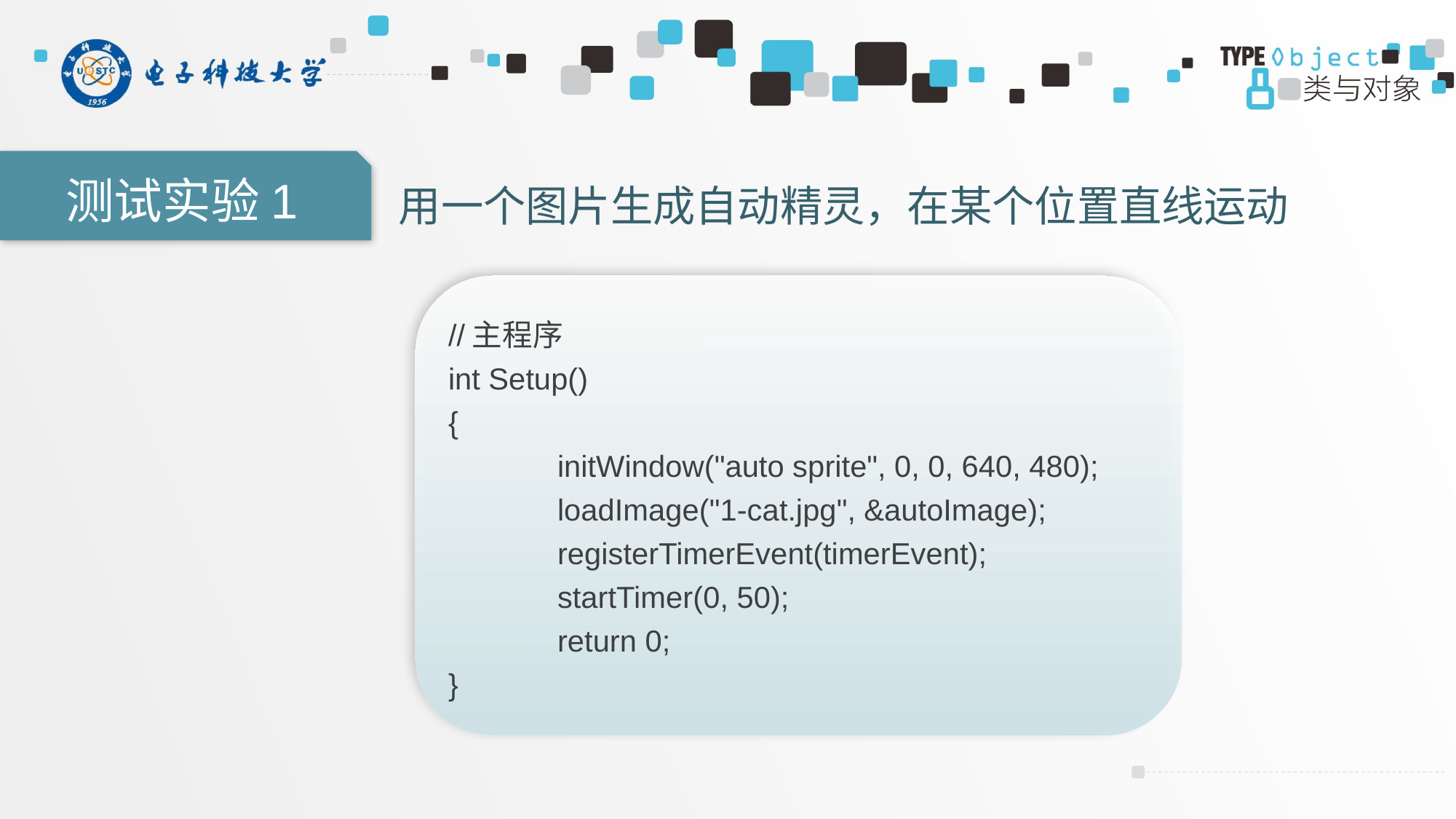

测试实验1
用一个图片生成自动精灵，在某个位置直线运动
//主程序
int Setup()
{
	initWindow("auto sprite", 0, 0, 640, 480);
	loadImage("1-cat.jpg", &autoImage);
	registerTimerEvent(timerEvent);
	startTimer(0, 50);
	return 0;
}